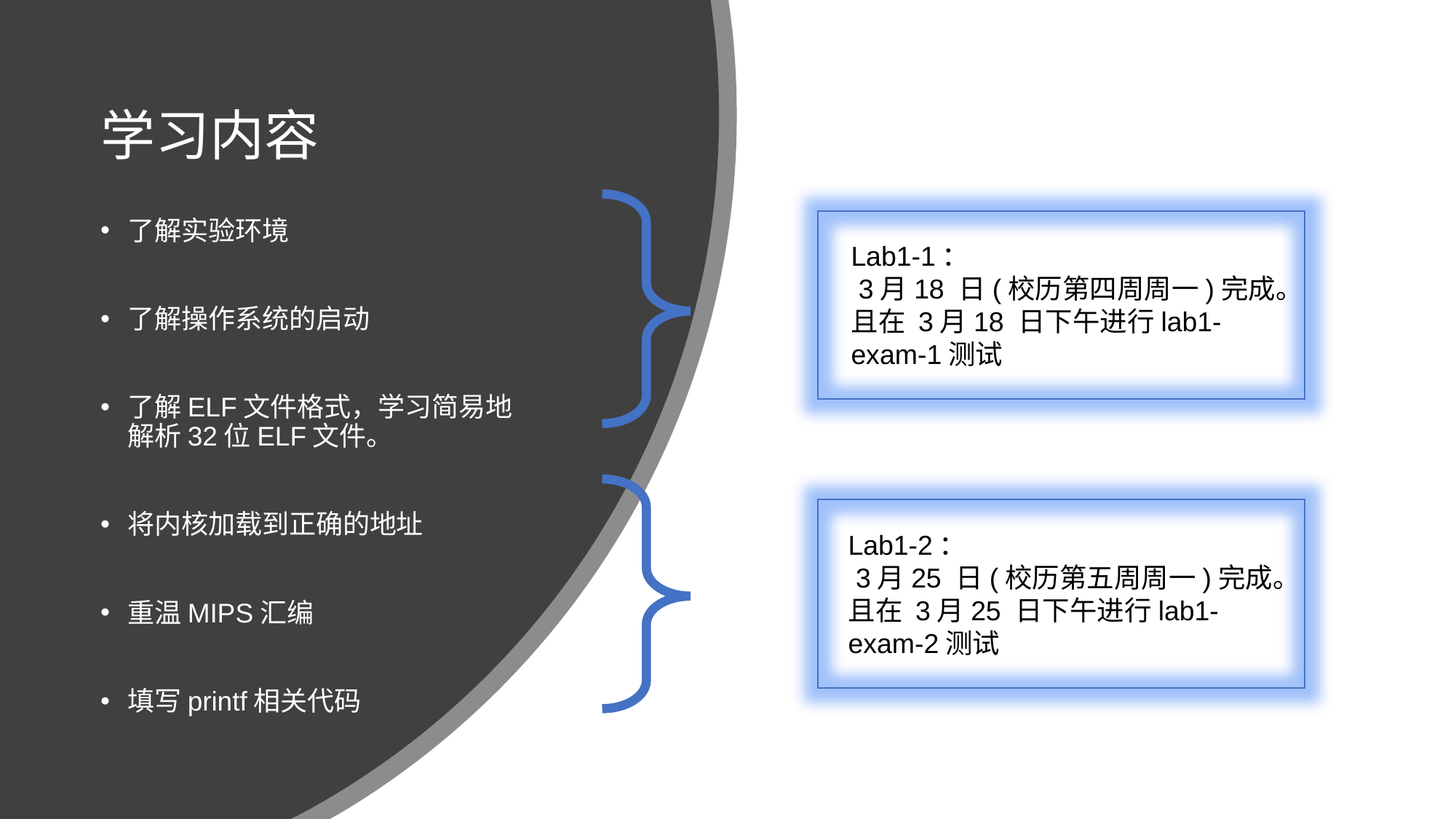

# 学习内容

了解实验环境

了解操作系统的启动

了解ELF文件格式，学习简易地解析32位ELF文件。

将内核加载到正确的地址

重温MIPS汇编

填写printf相关代码

Lab1-1：
 3月18 日(校历第四周周一)完成。
且在 3月18 日下午进行lab1-exam-1测试

Lab1-2：
 3月25 日(校历第五周周一)完成。
且在 3月25 日下午进行lab1-exam-2测试